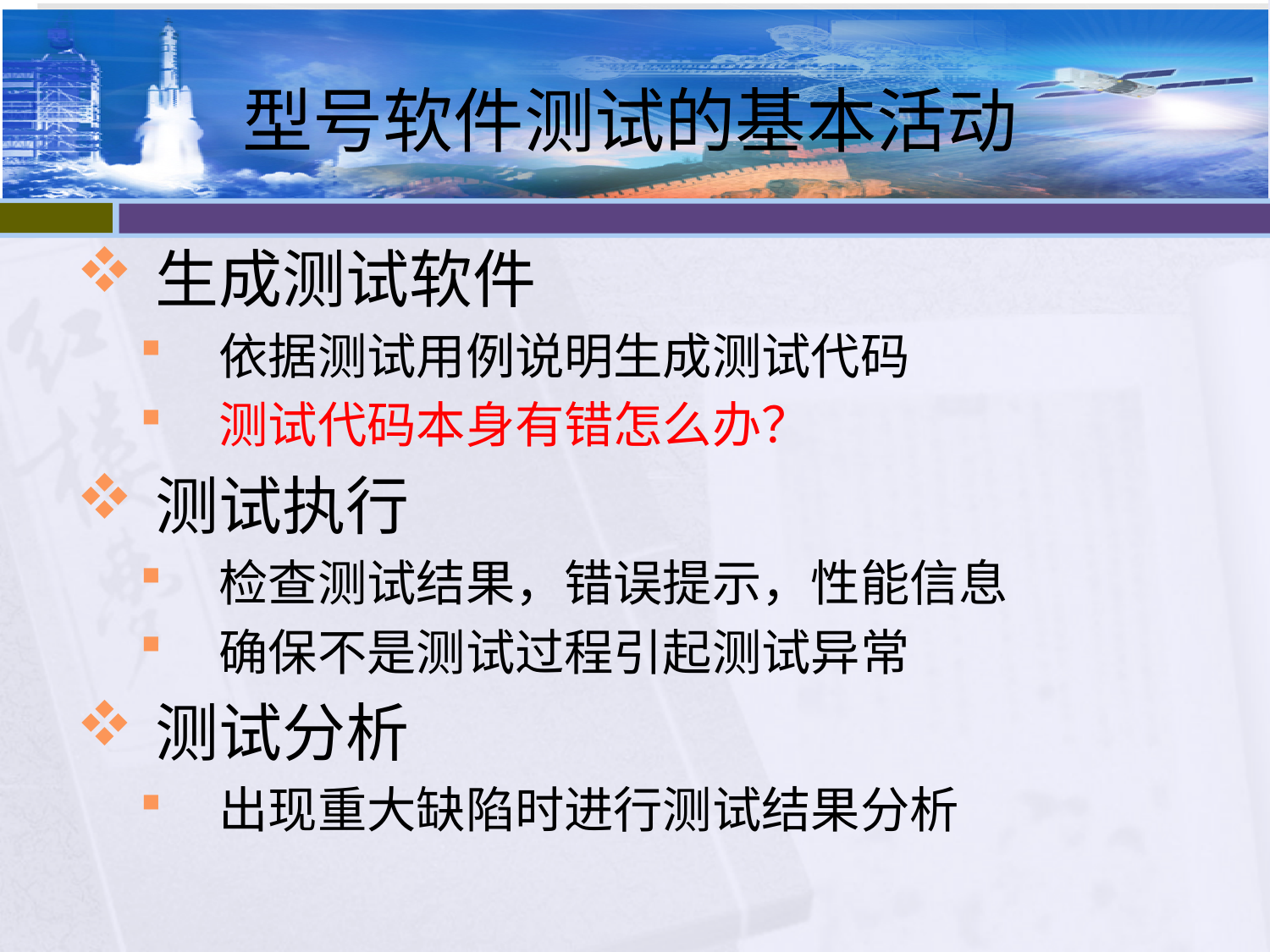

# 型号软件测试的基本活动

生成测试软件
依据测试用例说明生成测试代码
测试代码本身有错怎么办？
测试执行
检查测试结果，错误提示，性能信息
确保不是测试过程引起测试异常
测试分析
出现重大缺陷时进行测试结果分析